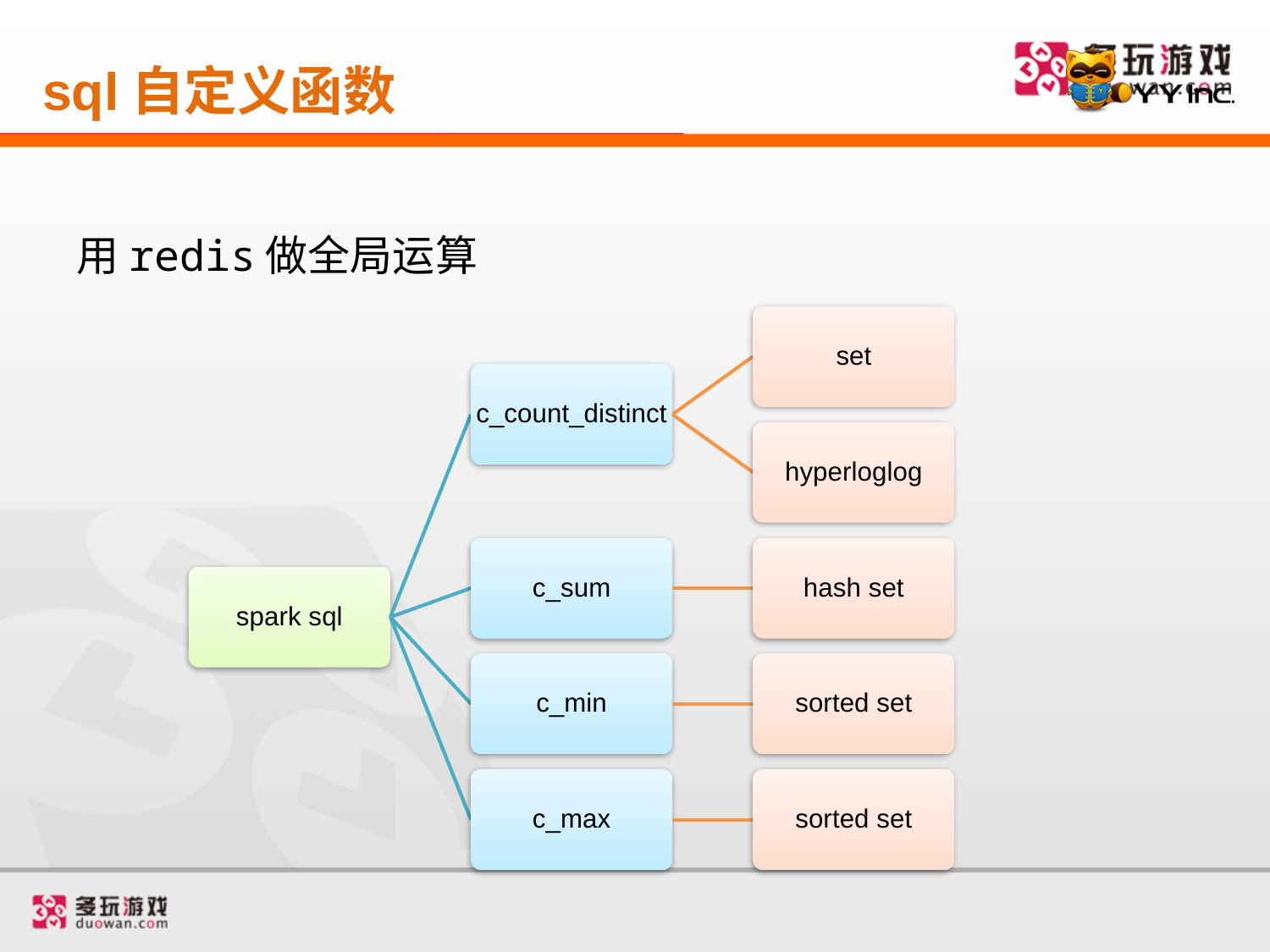

# sql自定义函数
用redis做全局运算

spark sql

c_count_distinct

set

hyperloglog

c_sum

hash set

c_min

sorted set

c_max

sorted set